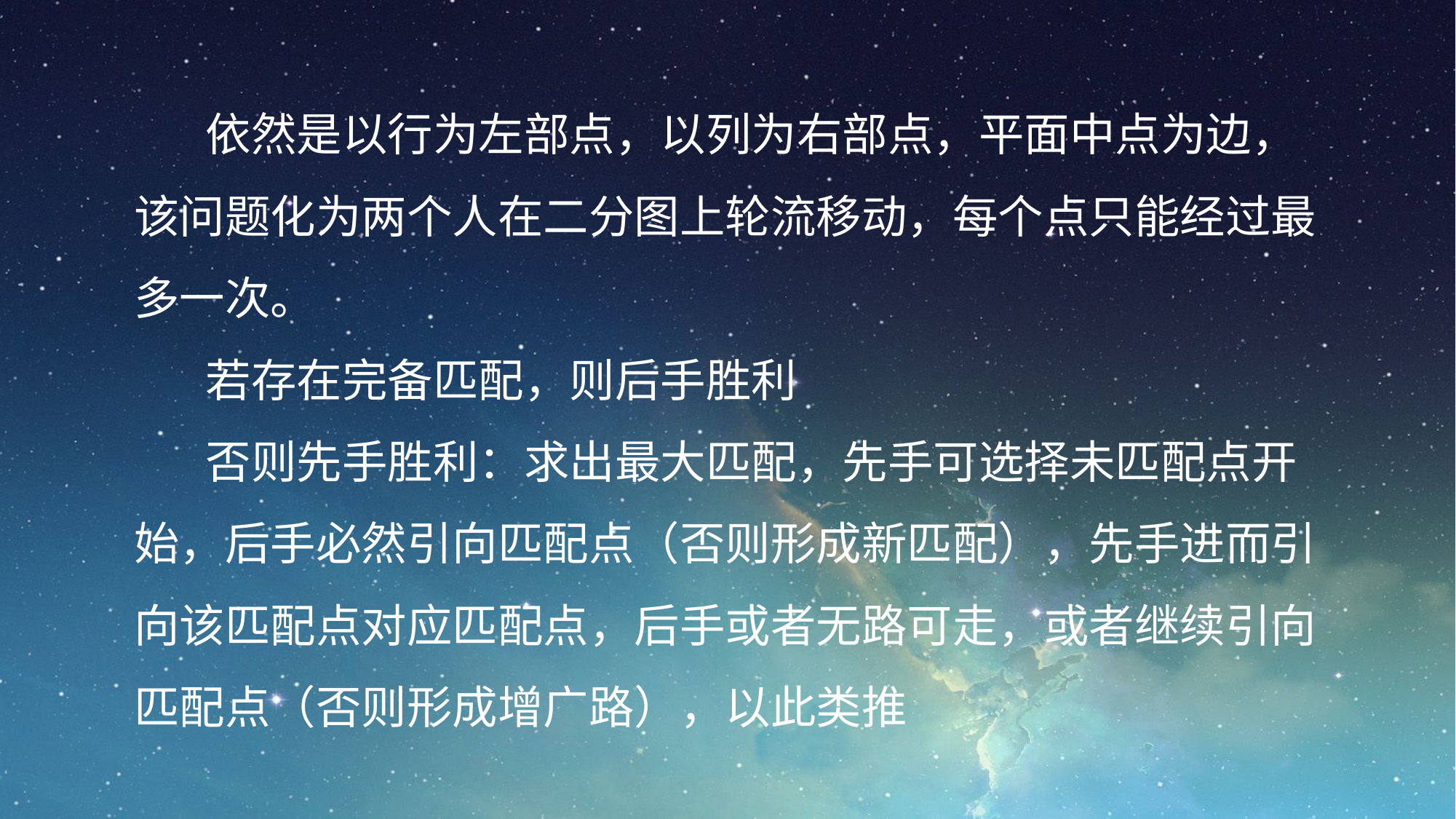

依然是以行为左部点，以列为右部点，平面中点为边，该问题化为两个人在二分图上轮流移动，每个点只能经过最多一次。
若存在完备匹配，则后手胜利
否则先手胜利：求出最大匹配，先手可选择未匹配点开始，后手必然引向匹配点（否则形成新匹配），先手进而引向该匹配点对应匹配点，后手或者无路可走，或者继续引向匹配点（否则形成增广路），以此类推